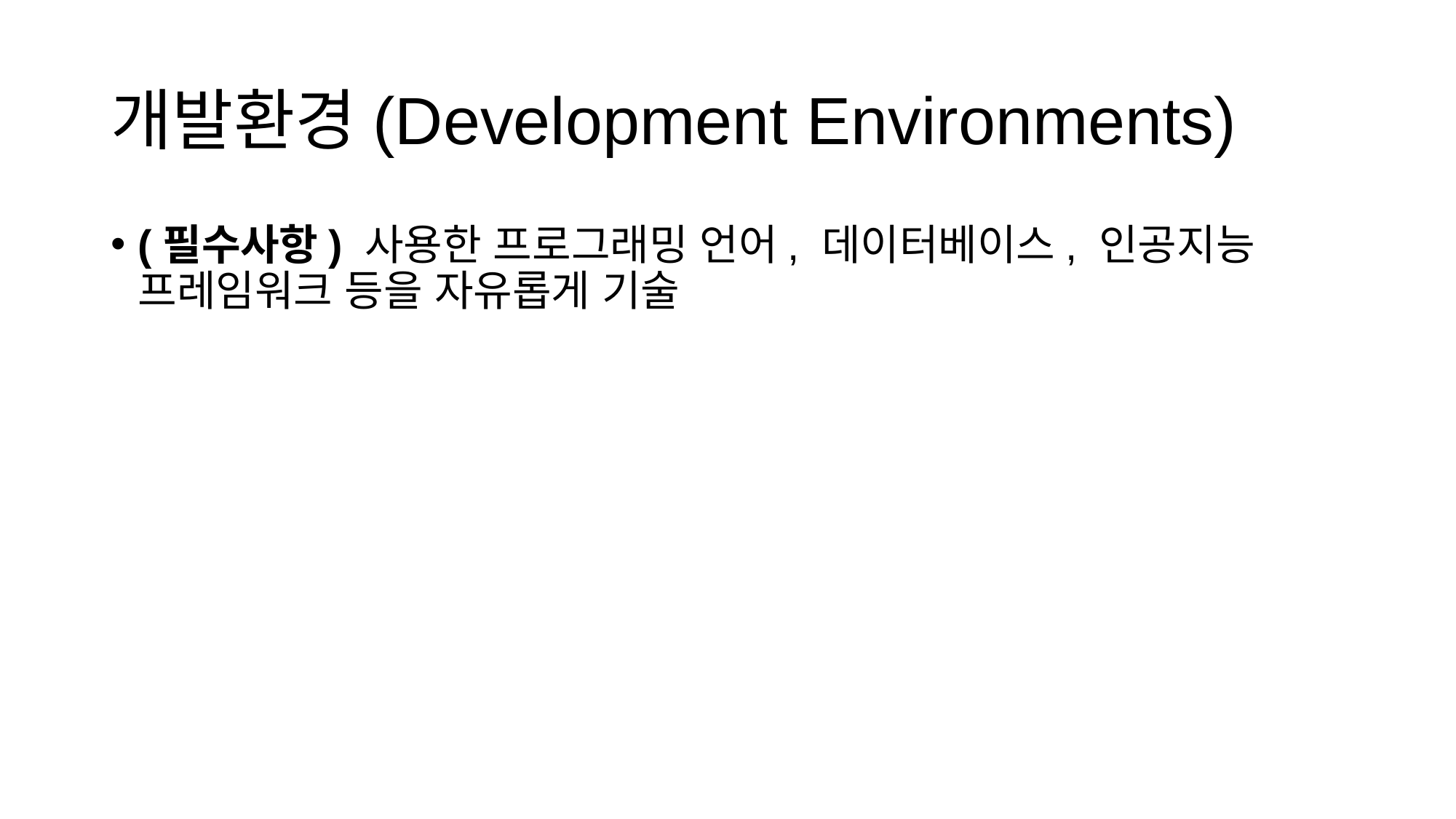

# 개발환경(Development Environments)
(필수사항) 사용한 프로그래밍 언어, 데이터베이스, 인공지능 프레임워크 등을 자유롭게 기술